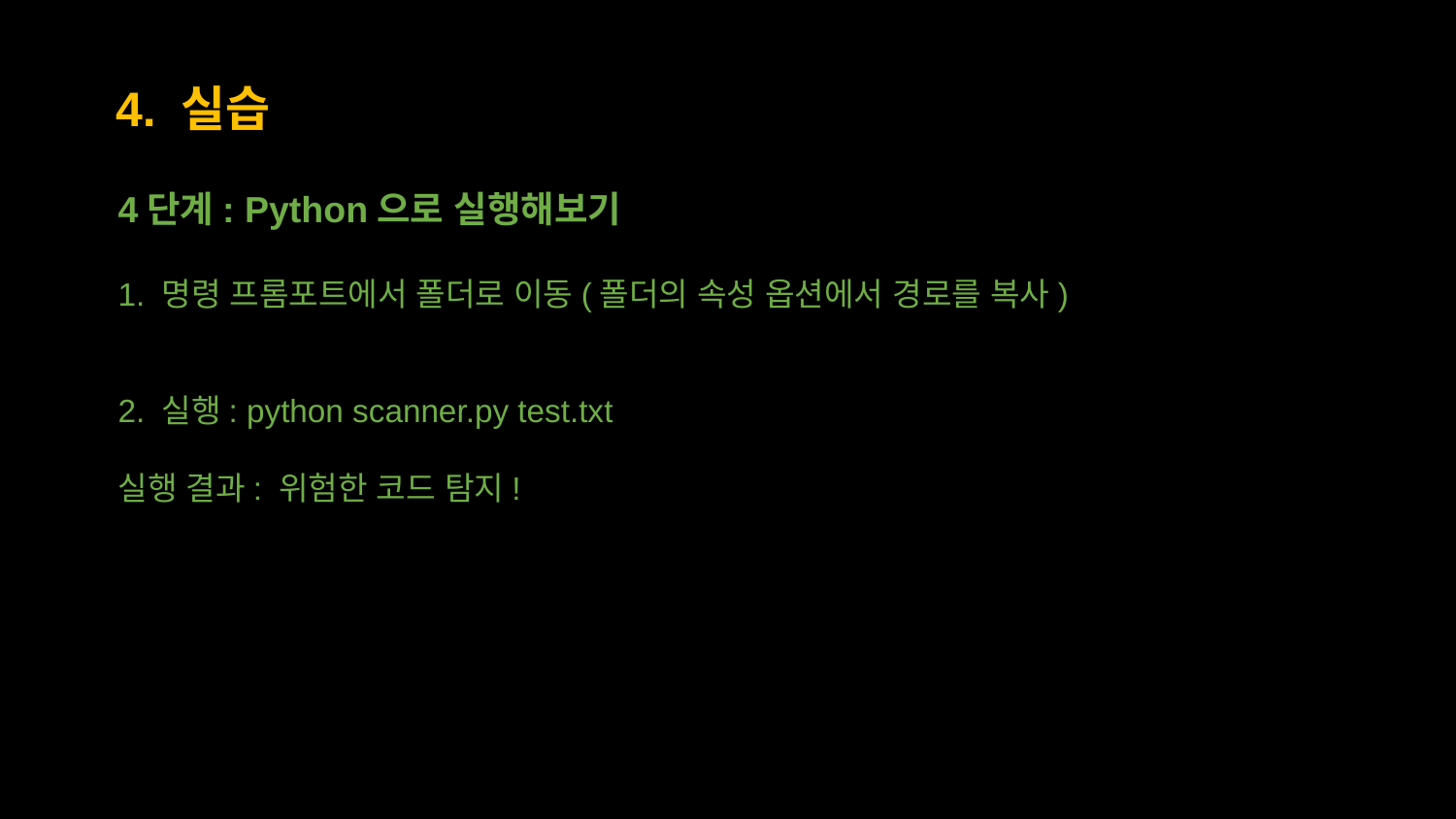

# 4. 실습
4단계: Python으로 실행해보기

1. 명령 프롬포트에서 폴더로 이동(폴더의 속성 옵션에서 경로를 복사)

2. 실행: python scanner.py test.txt

실행 결과: 위험한 코드 탐지!